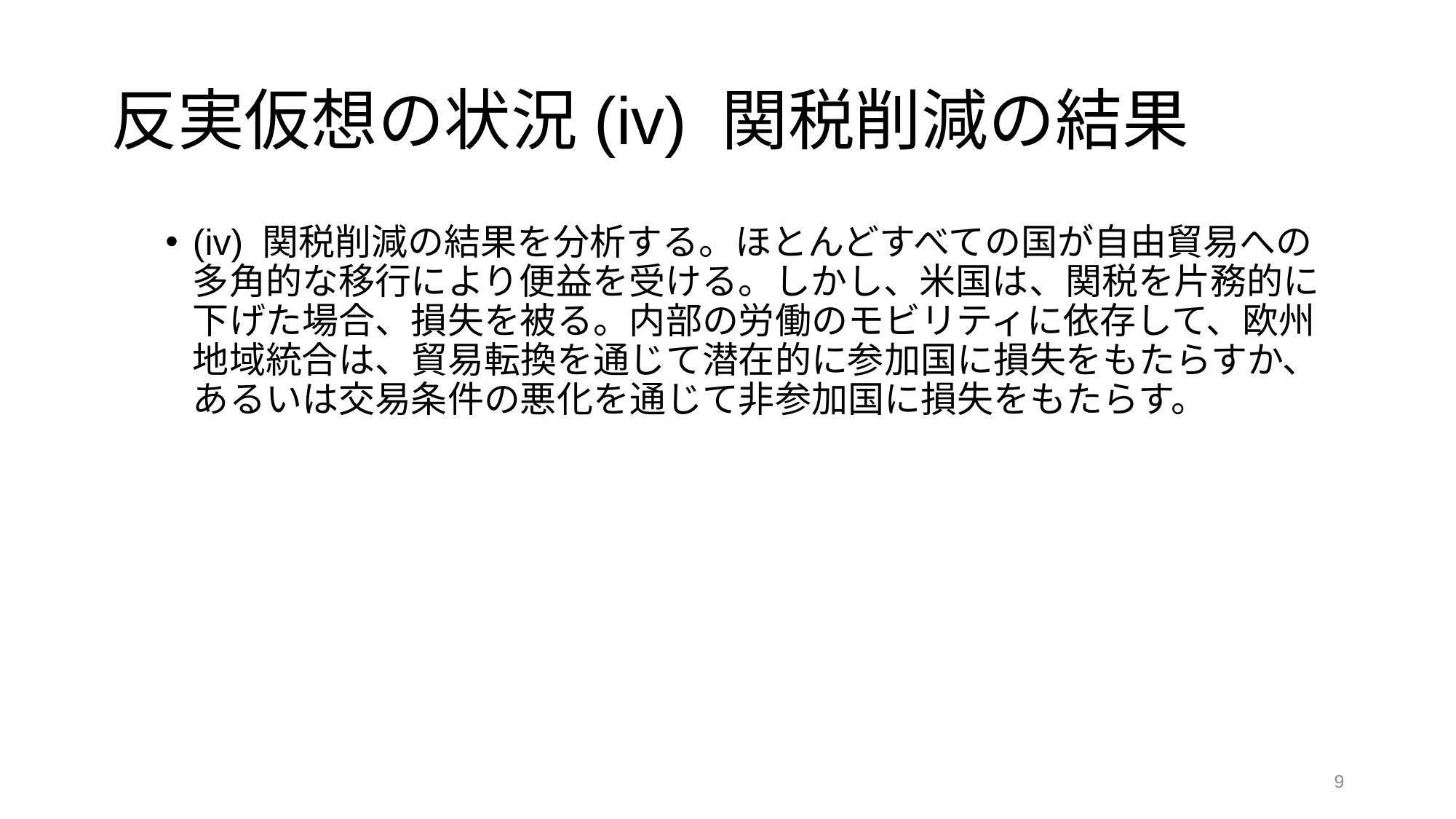

# 反実仮想の状況(iv) 関税削減の結果
(iv) 関税削減の結果を分析する。ほとんどすべての国が自由貿易への多角的な移行により便益を受ける。しかし、米国は、関税を片務的に下げた場合、損失を被る。内部の労働のモビリティに依存して、欧州地域統合は、貿易転換を通じて潜在的に参加国に損失をもたらすか、あるいは交易条件の悪化を通じて非参加国に損失をもたらす。

9